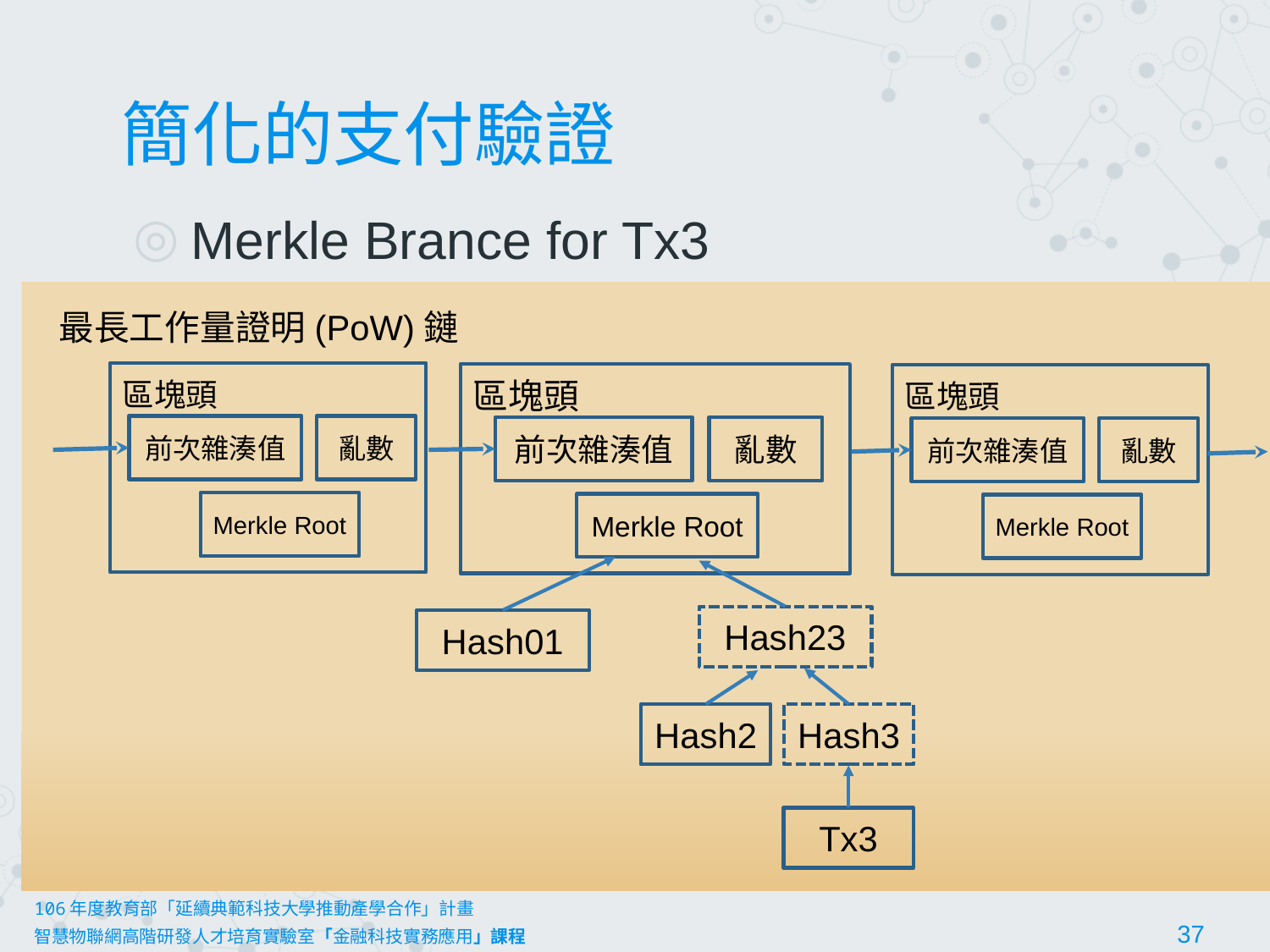

# 簡化的支付驗證
Merkle Brance for Tx3

最長工作量證明(PoW)鏈
區塊頭

前次雜湊值
亂數
Merkle Root
區塊頭

前次雜湊值
亂數
Merkle Root
區塊頭

前次雜湊值
亂數
Merkle Root
Hash23
Hash01
Hash2
Hash3
Tx3
106年度教育部「延續典範科技大學推動產學合作」計畫
智慧物聯網高階研發人才培育實驗室「金融科技實務應用」課程						37